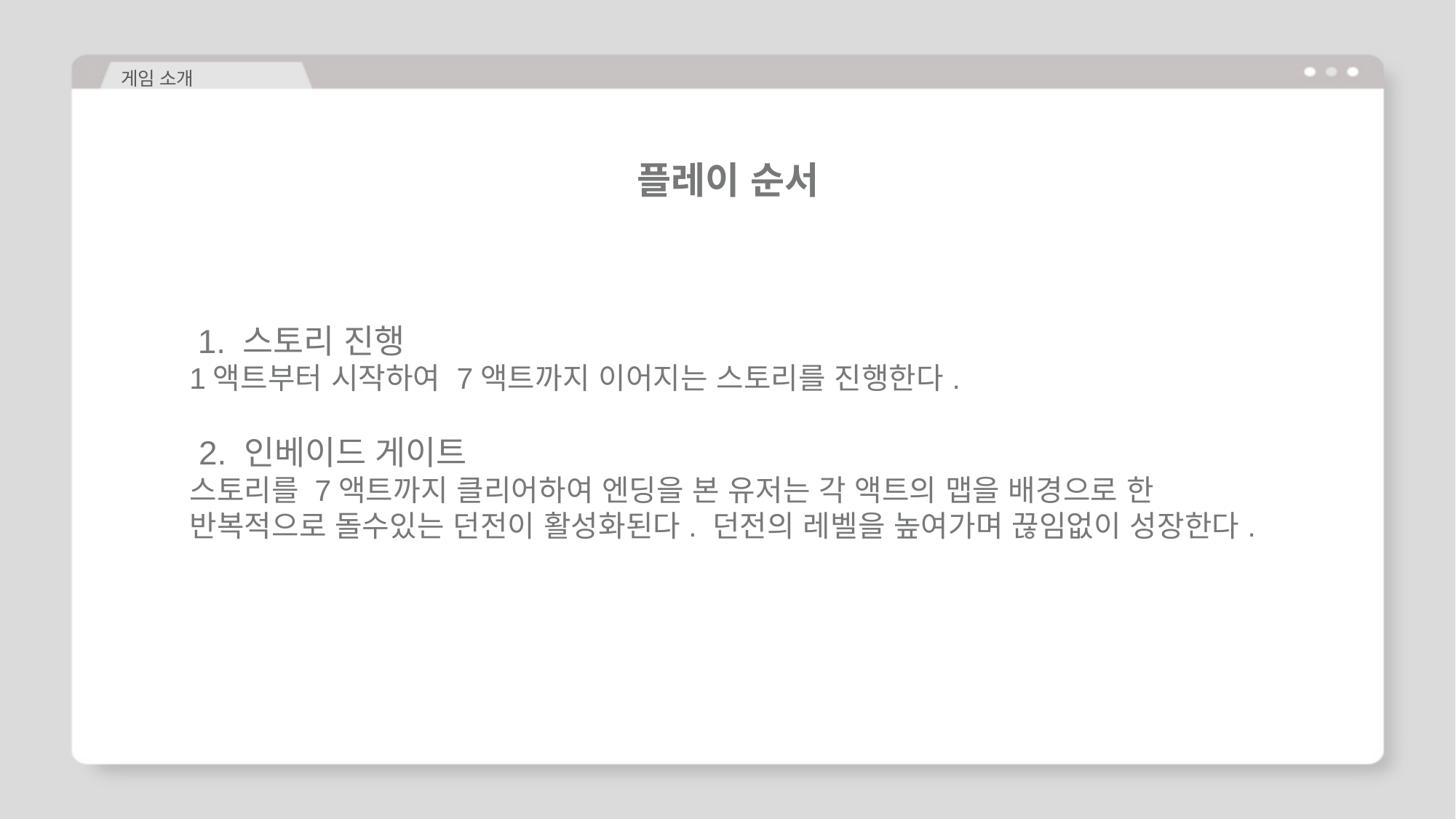

게임 소개
플레이 순서
 1. 스토리 진행
1액트부터 시작하여 7액트까지 이어지는 스토리를 진행한다.

 2. 인베이드 게이트
스토리를 7액트까지 클리어하여 엔딩을 본 유저는 각 액트의 맵을 배경으로 한 반복적으로 돌수있는 던전이 활성화된다. 던전의 레벨을 높여가며 끊임없이 성장한다.